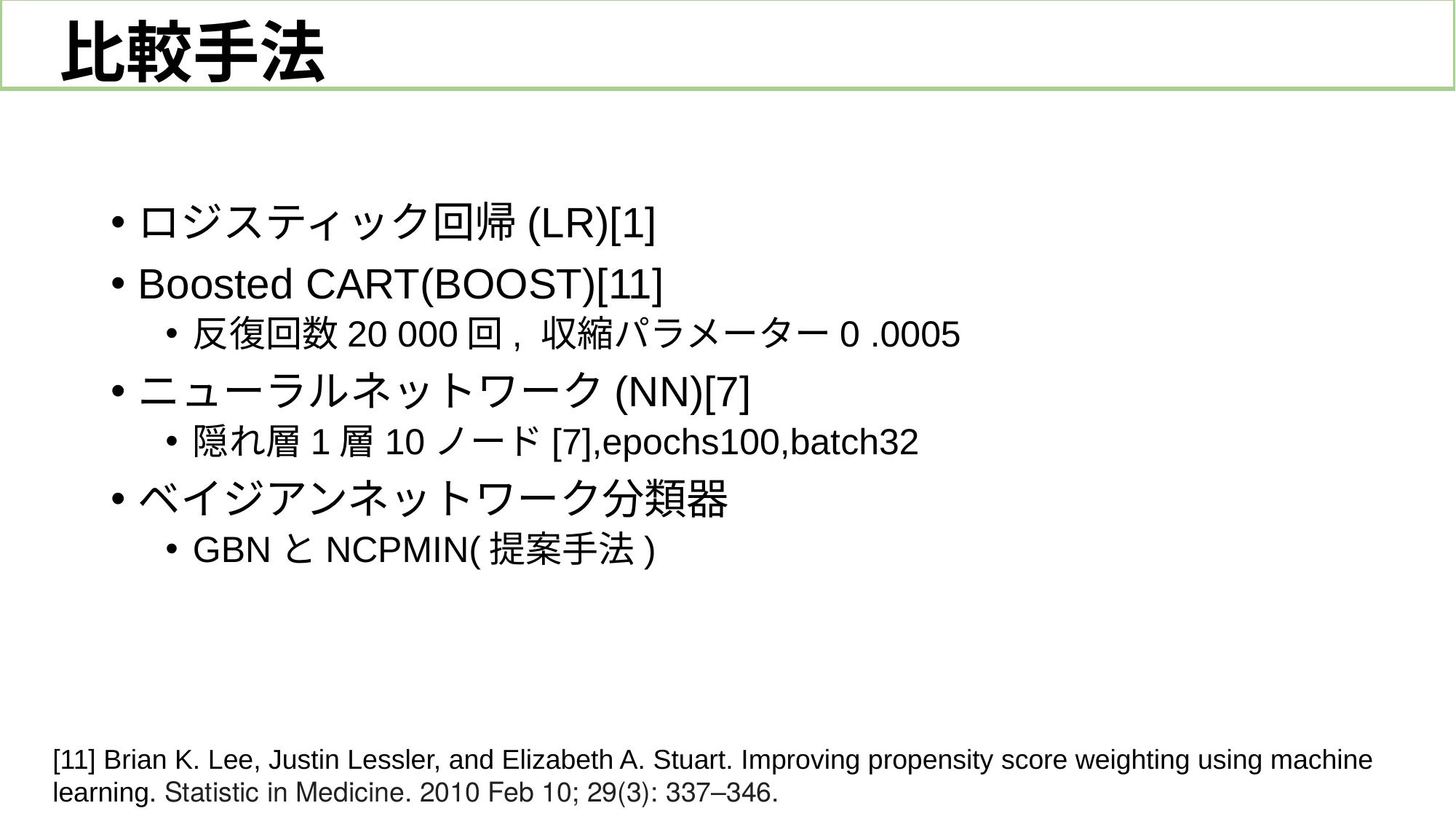

# 比較手法
ロジスティック回帰(LR)[1]
Boosted CART(BOOST)[11]
反復回数20 000回, 収縮パラメーター0 .0005
ニューラルネットワーク(NN)[7]
隠れ層1層10ノード[7],epochs100,batch32
ベイジアンネットワーク分類器
GBNとNCPMIN(提案手法)

[11] Brian K. Lee, Justin Lessler, and Elizabeth A. Stuart. Improving propensity score weighting using machine learning. Statistic in Medicine. 2010 Feb 10; 29(3): 337–346.